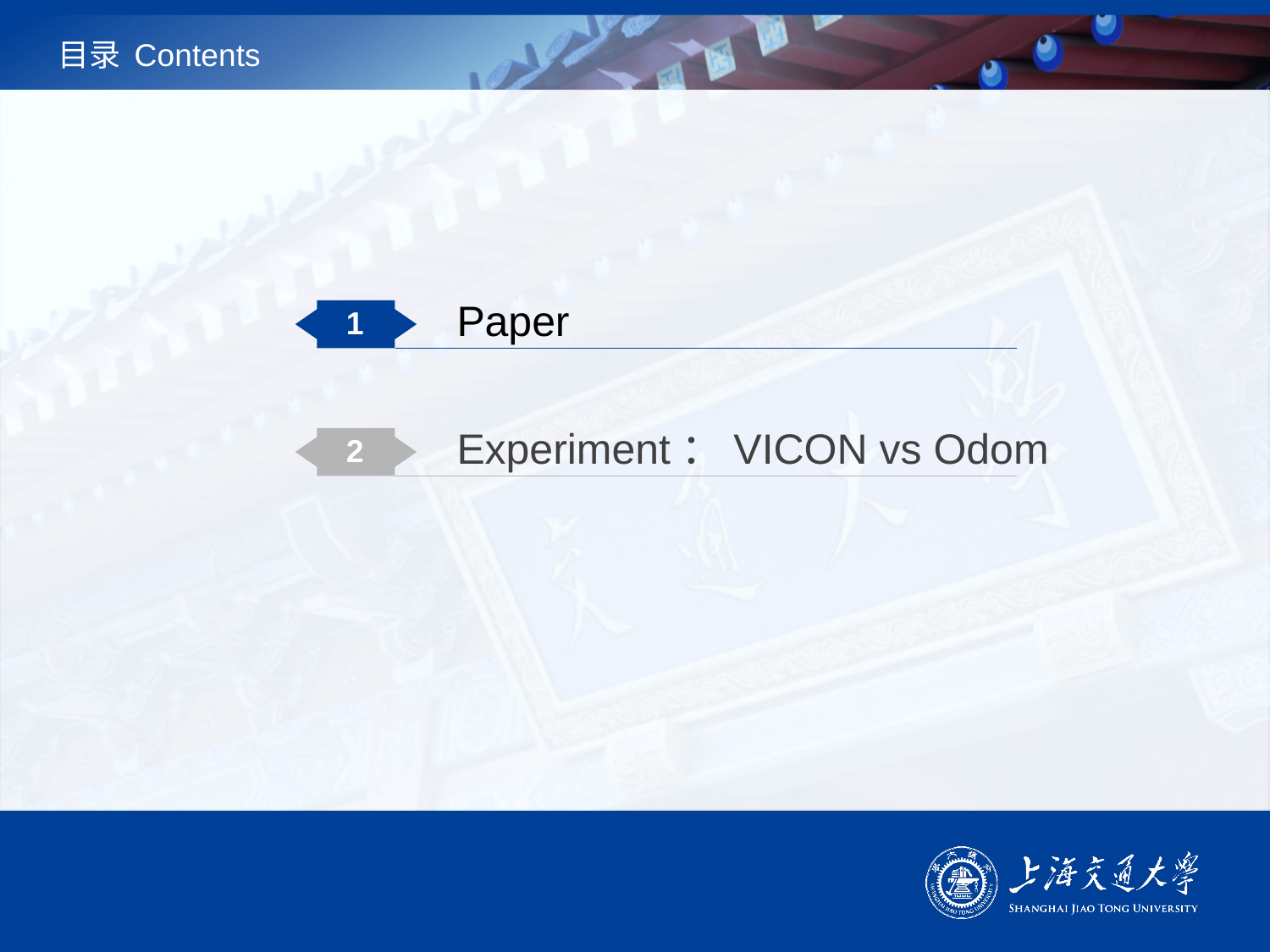

# 目录 Contents
Paper
1

Experiment：VICON vs Odom
2